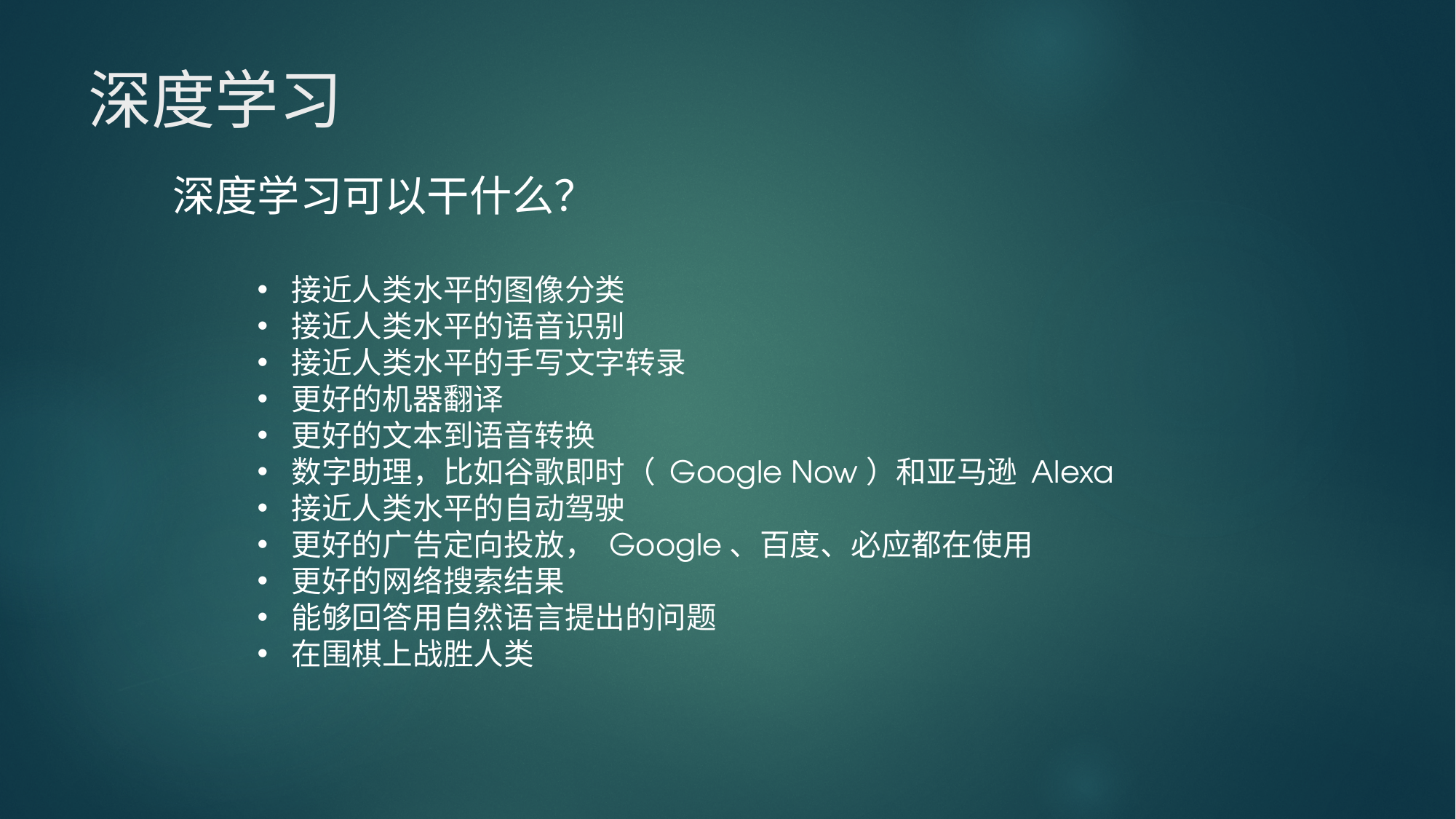

# 深度学习
深度学习可以干什么？
接近人类水平的图像分类
接近人类水平的语音识别
接近人类水平的手写文字转录
更好的机器翻译
更好的文本到语音转换
数字助理，比如谷歌即时（ Google Now）和亚马逊 Alexa
接近人类水平的自动驾驶
更好的广告定向投放， Google、百度、必应都在使用
更好的网络搜索结果
能够回答用自然语言提出的问题
在围棋上战胜人类